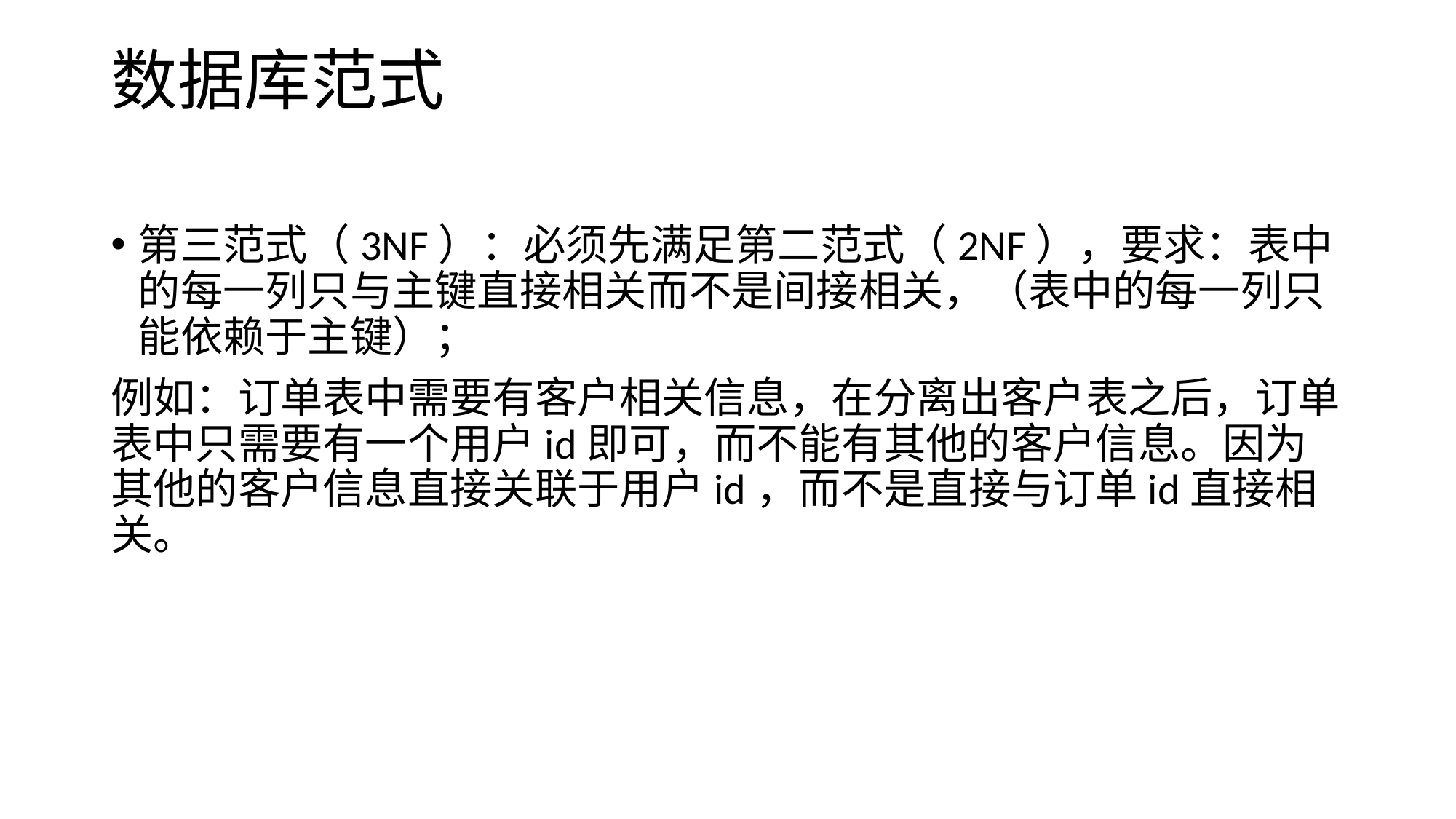

# 数据库范式
第三范式（3NF）：必须先满足第二范式（2NF），要求：表中的每一列只与主键直接相关而不是间接相关，（表中的每一列只能依赖于主键）；
例如：订单表中需要有客户相关信息，在分离出客户表之后，订单表中只需要有一个用户id即可，而不能有其他的客户信息。因为其他的客户信息直接关联于用户id，而不是直接与订单id直接相关。